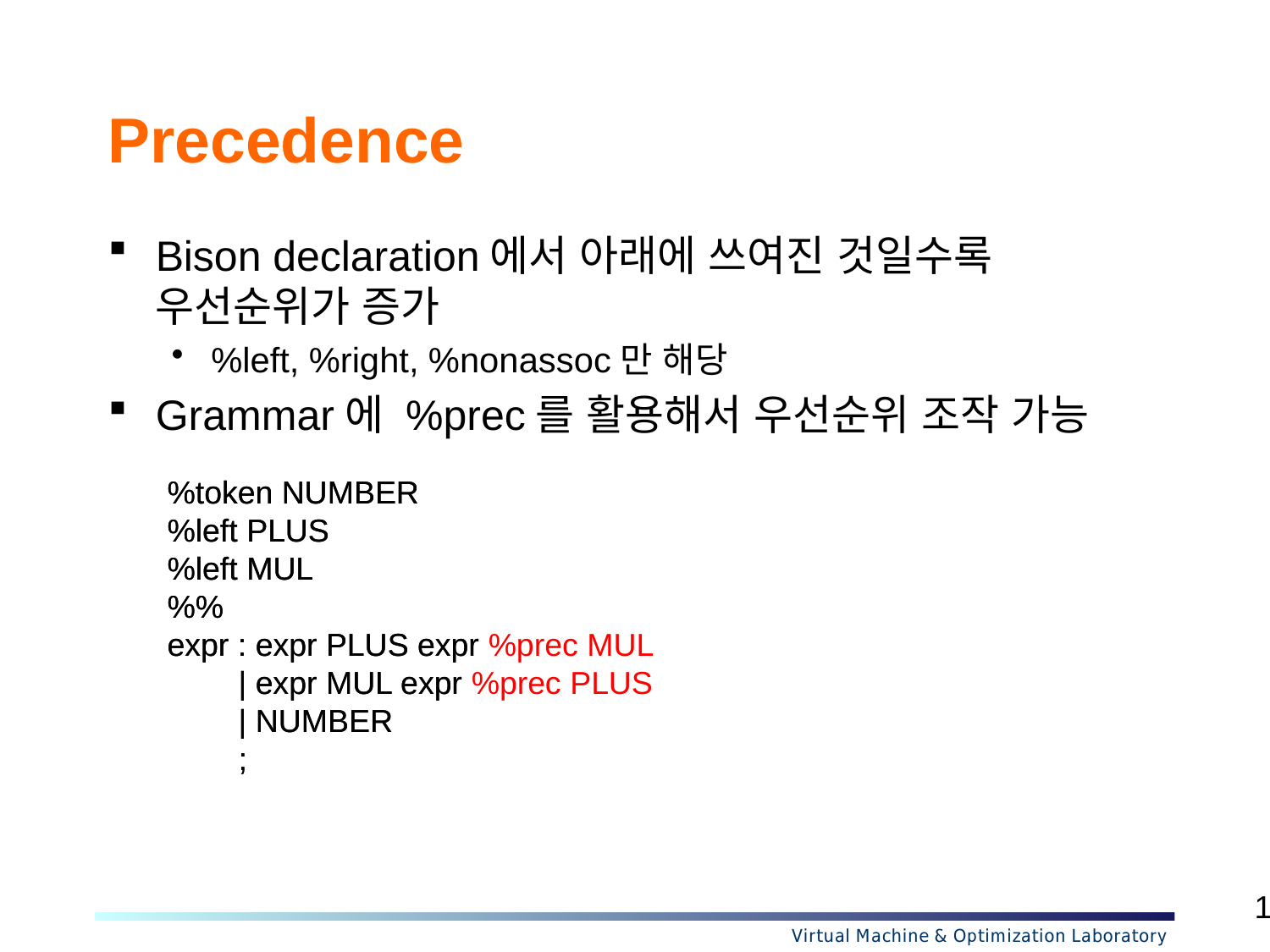

# Precedence
Bison declaration에서 아래에 쓰여진 것일수록 우선순위가 증가
%left, %right, %nonassoc만 해당
Grammar에 %prec를 활용해서 우선순위 조작 가능

%token NUMBER
%left PLUS
%left MUL
%%
expr : expr PLUS expr
        | expr MUL expr
        | NUMBER
        ;
%token NUMBER
%left PLUS
%left MUL
%%
expr : expr PLUS expr %prec MUL
        | expr MUL expr %prec PLUS
        | NUMBER
        ;